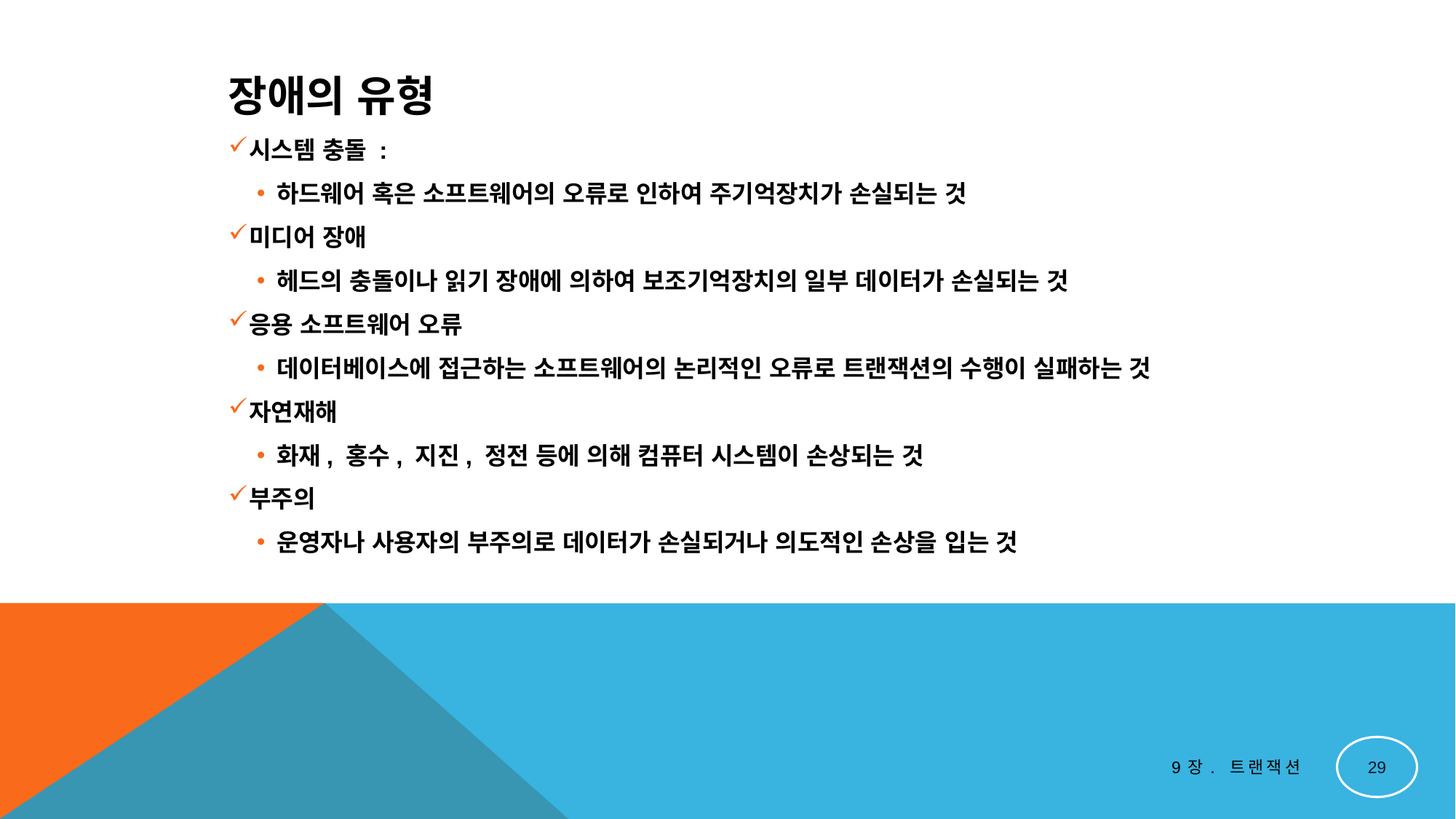

장애의 유형
시스템 충돌 :
하드웨어 혹은 소프트웨어의 오류로 인하여 주기억장치가 손실되는 것
미디어 장애
헤드의 충돌이나 읽기 장애에 의하여 보조기억장치의 일부 데이터가 손실되는 것
응용 소프트웨어 오류
데이터베이스에 접근하는 소프트웨어의 논리적인 오류로 트랜잭션의 수행이 실패하는 것
자연재해
화재, 홍수, 지진, 정전 등에 의해 컴퓨터 시스템이 손상되는 것
부주의
운영자나 사용자의 부주의로 데이터가 손실되거나 의도적인 손상을 입는 것

29
9장. 트랜잭션